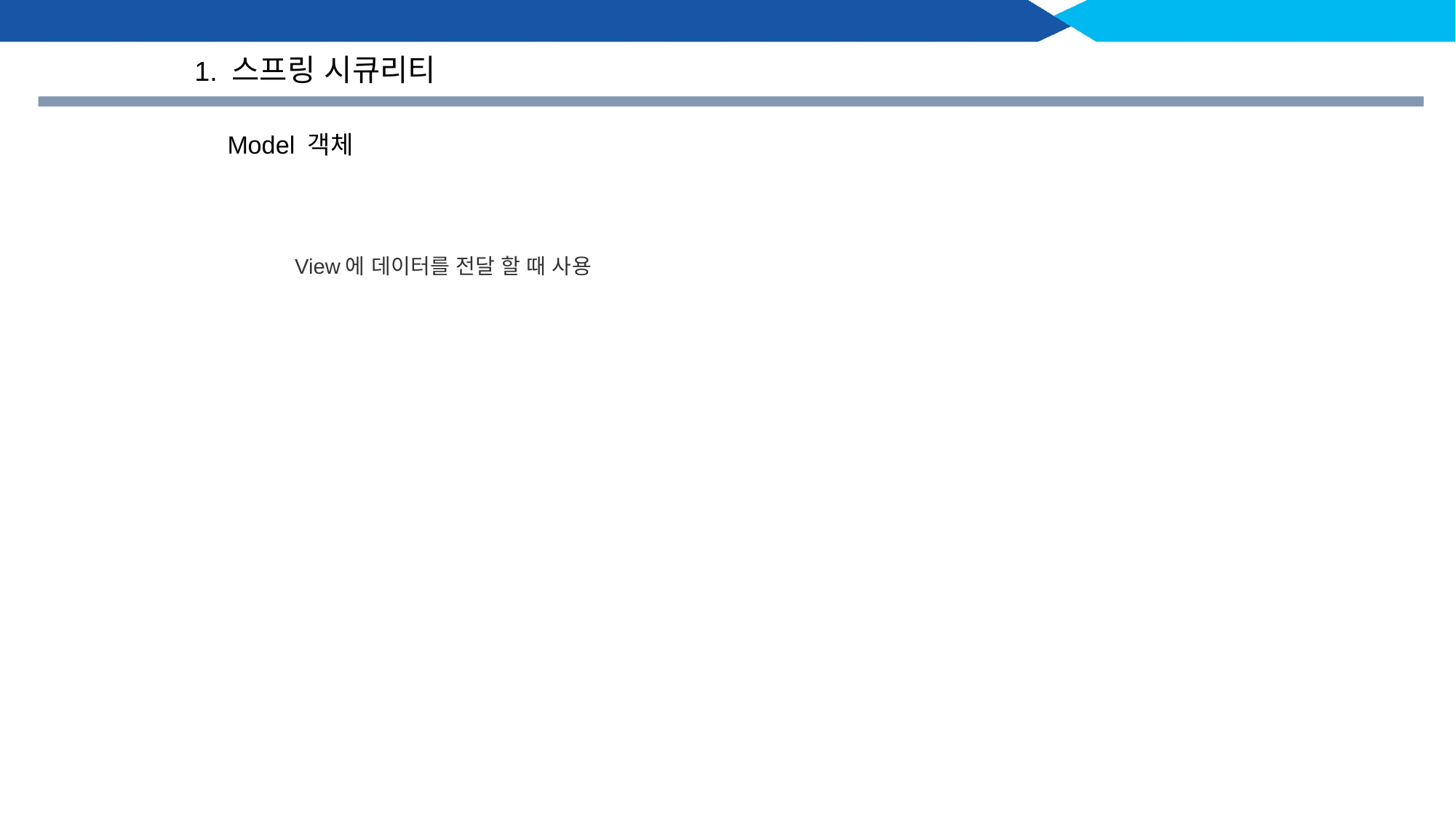

1. 스프링 시큐리티
Model 객체
View에 데이터를 전달 할 때 사용